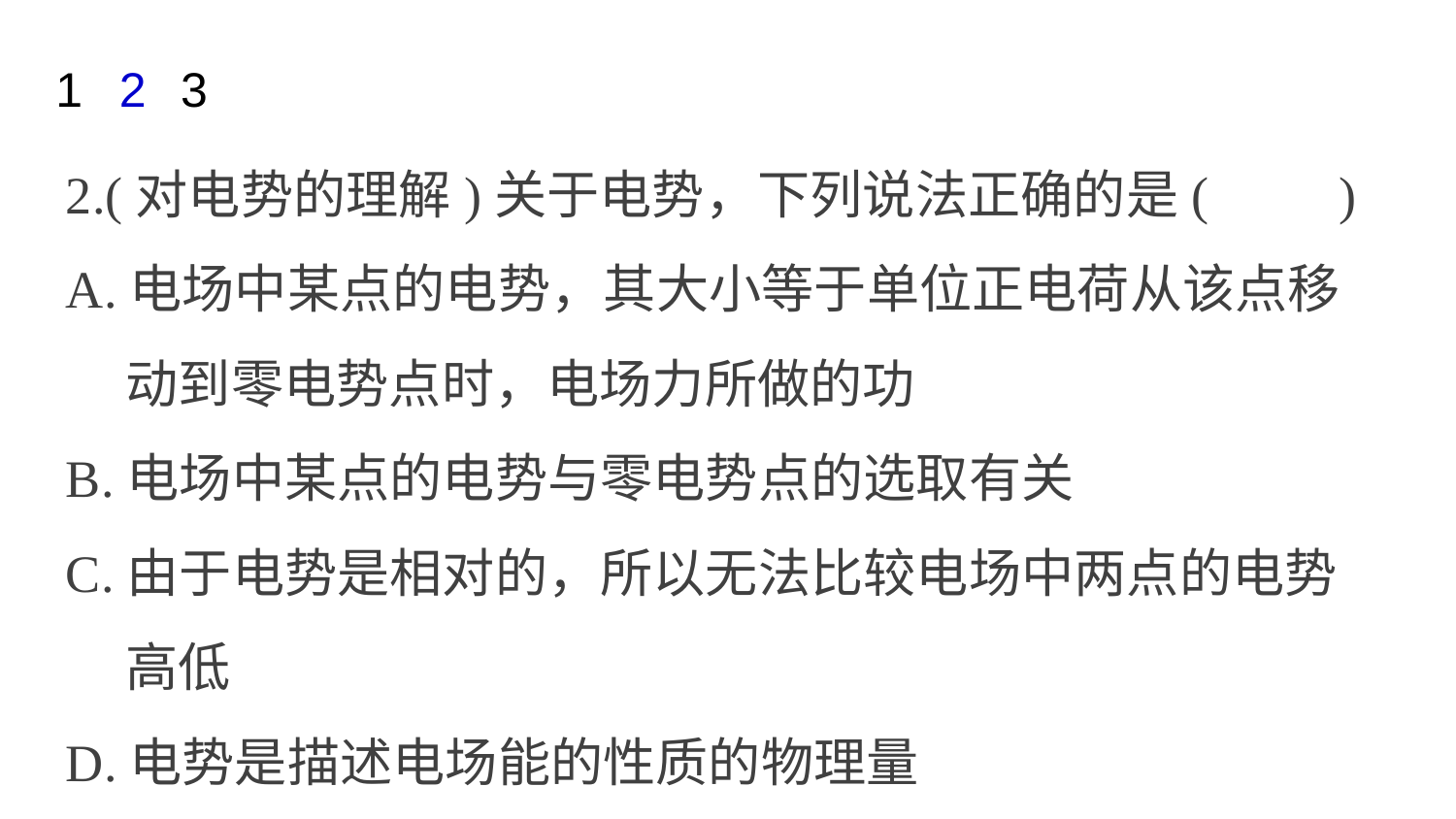

1
2
3
2.(对电势的理解)关于电势，下列说法正确的是(　　)
A.电场中某点的电势，其大小等于单位正电荷从该点移
    动到零电势点时，电场力所做的功
B.电场中某点的电势与零电势点的选取有关
C.由于电势是相对的，所以无法比较电场中两点的电势
    高低
D.电势是描述电场能的性质的物理量